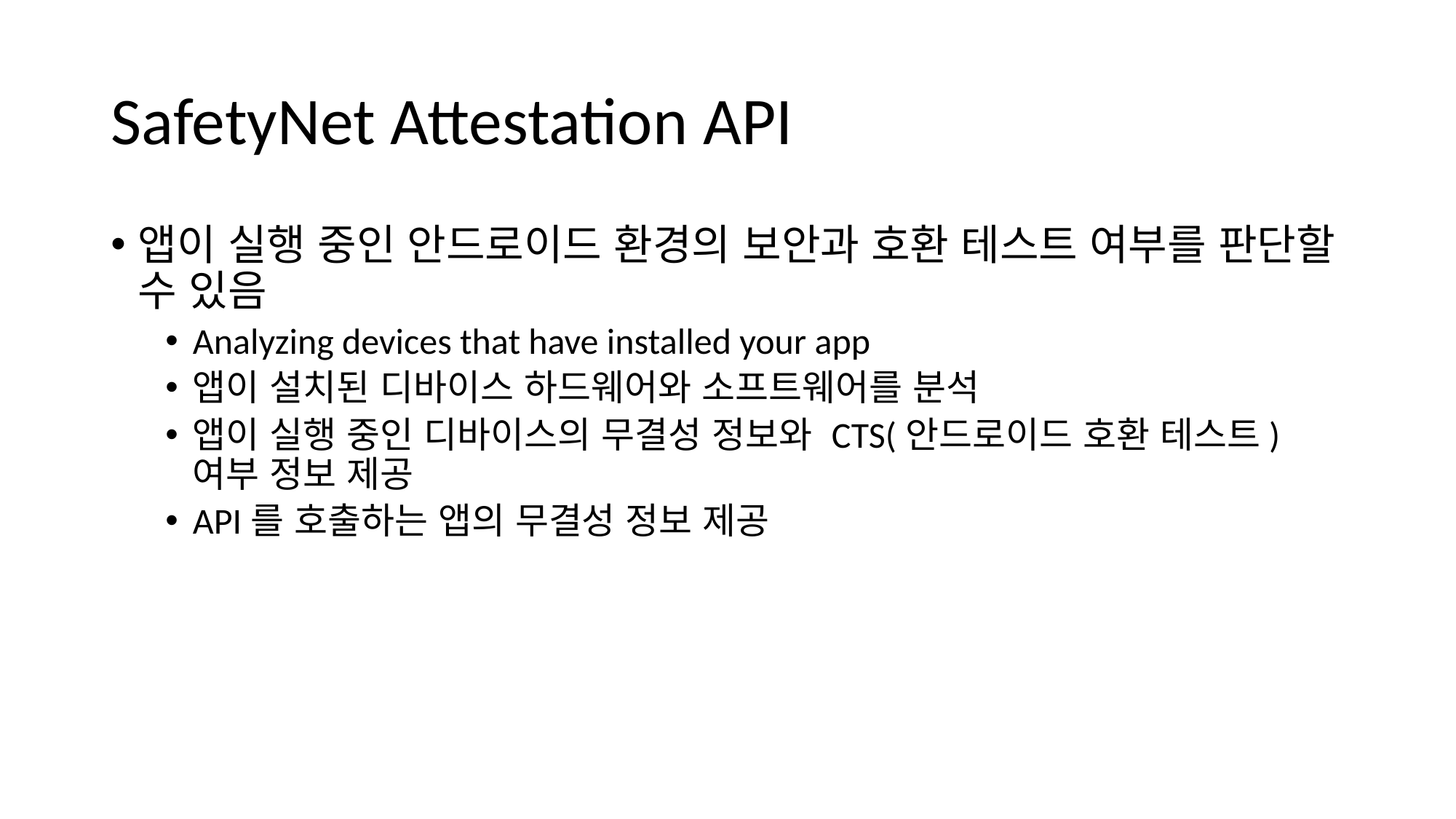

# SafetyNet Attestation API
앱이 실행 중인 안드로이드 환경의 보안과 호환 테스트 여부를 판단할 수 있음
Analyzing devices that have installed your app
앱이 설치된 디바이스 하드웨어와 소프트웨어를 분석
앱이 실행 중인 디바이스의 무결성 정보와 CTS(안드로이드 호환 테스트) 여부 정보 제공
API를 호출하는 앱의 무결성 정보 제공